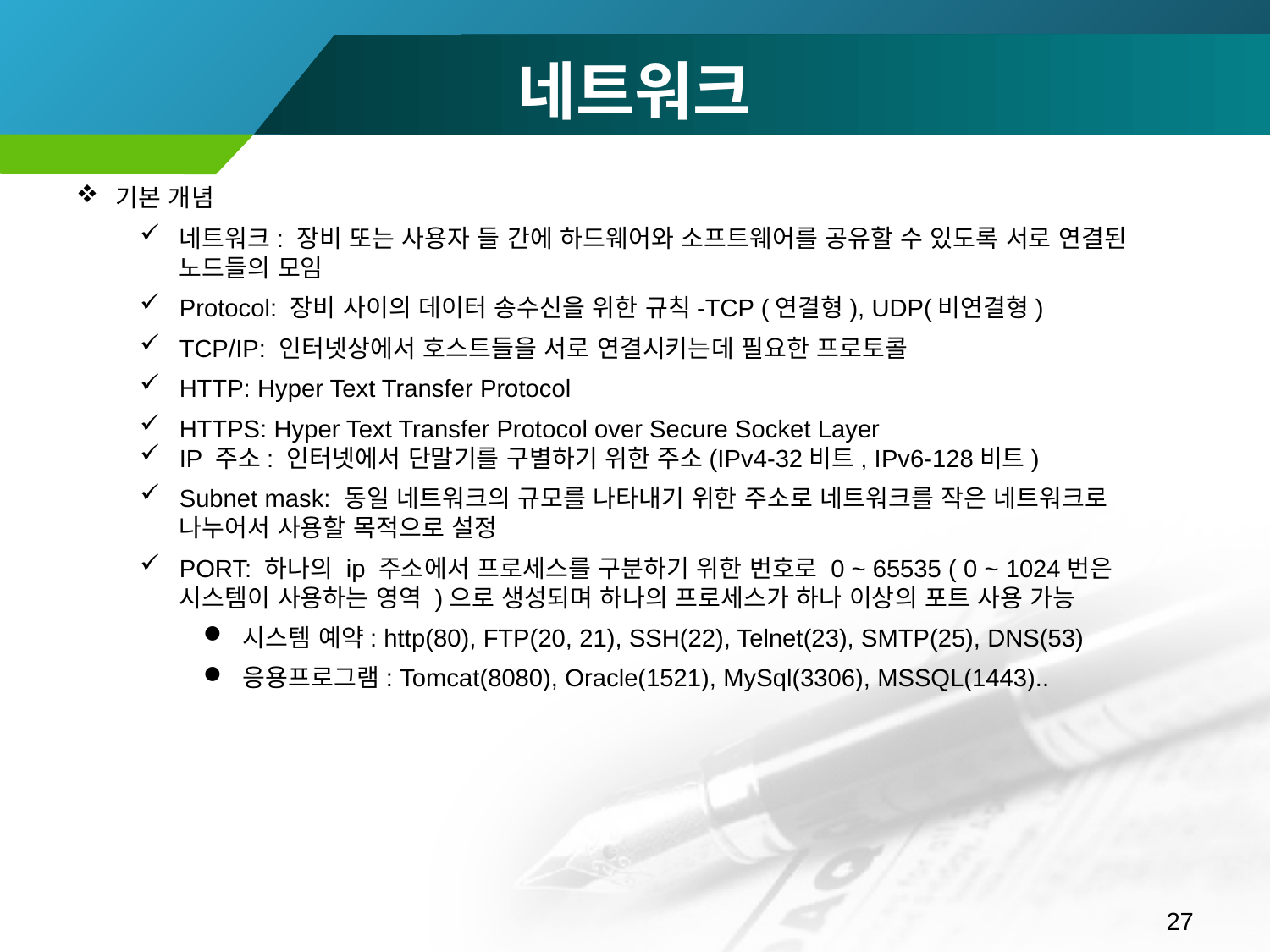

네트워크
기본 개념
네트워크: 장비 또는 사용자 들 간에 하드웨어와 소프트웨어를 공유할 수 있도록 서로 연결된 노드들의 모임
Protocol: 장비 사이의 데이터 송수신을 위한 규칙-TCP (연결형), UDP(비연결형)
TCP/IP: 인터넷상에서 호스트들을 서로 연결시키는데 필요한 프로토콜
HTTP: Hyper Text Transfer Protocol
HTTPS: Hyper Text Transfer Protocol over Secure Socket Layer
IP 주소: 인터넷에서 단말기를 구별하기 위한 주소(IPv4-32비트, IPv6-128비트)
Subnet mask: 동일 네트워크의 규모를 나타내기 위한 주소로 네트워크를 작은 네트워크로 나누어서 사용할 목적으로 설정
PORT: 하나의 ip 주소에서 프로세스를 구분하기 위한 번호로 0 ~ 65535 ( 0 ~ 1024번은 시스템이 사용하는 영역 )으로 생성되며 하나의 프로세스가 하나 이상의 포트 사용 가능
시스템 예약: http(80), FTP(20, 21), SSH(22), Telnet(23), SMTP(25), DNS(53)
응용프로그램: Tomcat(8080), Oracle(1521), MySql(3306), MSSQL(1443)..
27